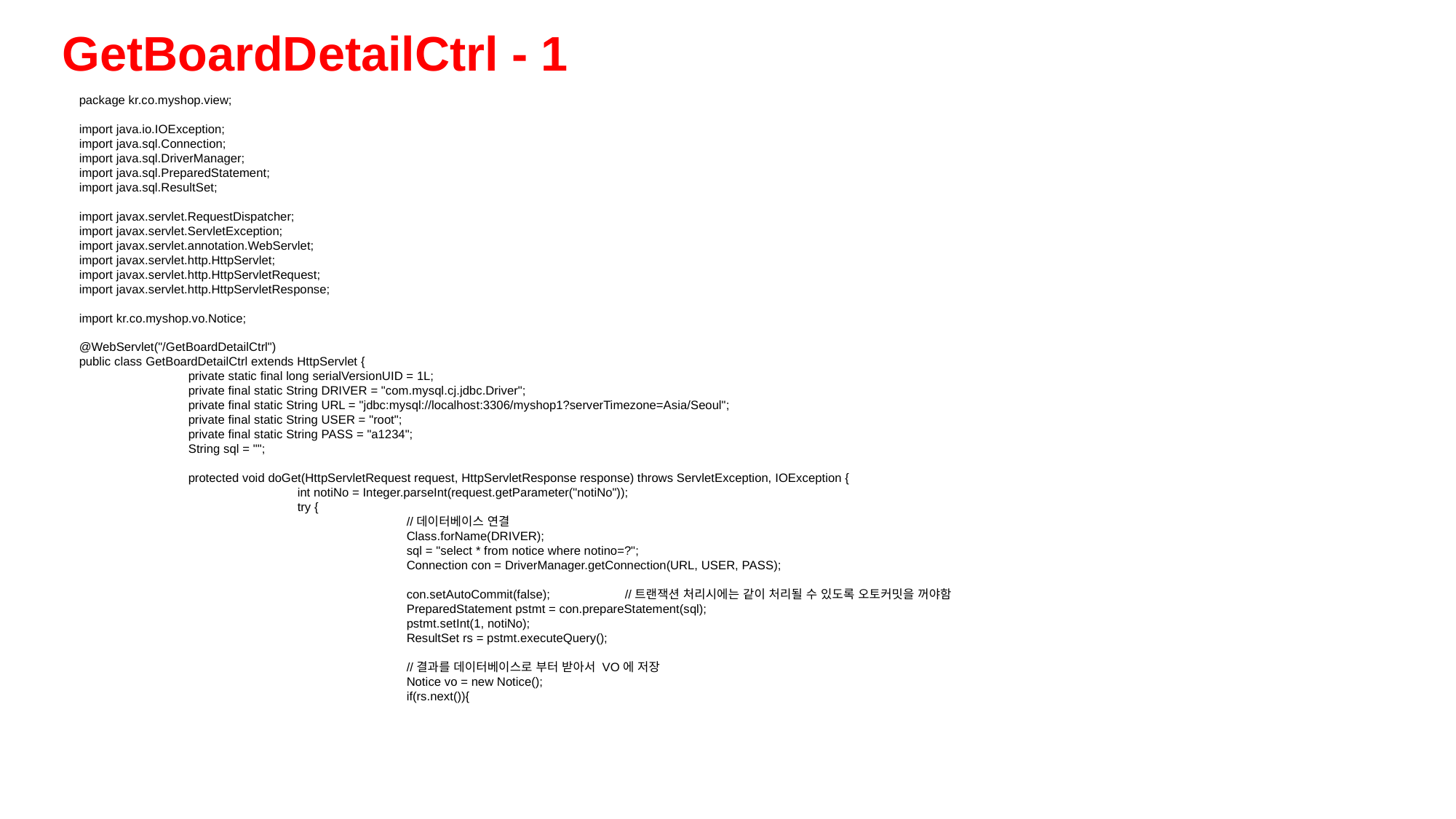

GetBoardDetailCtrl - 1
package kr.co.myshop.view;

import java.io.IOException;
import java.sql.Connection;
import java.sql.DriverManager;
import java.sql.PreparedStatement;
import java.sql.ResultSet;

import javax.servlet.RequestDispatcher;
import javax.servlet.ServletException;
import javax.servlet.annotation.WebServlet;
import javax.servlet.http.HttpServlet;
import javax.servlet.http.HttpServletRequest;
import javax.servlet.http.HttpServletResponse;

import kr.co.myshop.vo.Notice;

@WebServlet("/GetBoardDetailCtrl")
public class GetBoardDetailCtrl extends HttpServlet {
	private static final long serialVersionUID = 1L;
	private final static String DRIVER = "com.mysql.cj.jdbc.Driver";
	private final static String URL = "jdbc:mysql://localhost:3306/myshop1?serverTimezone=Asia/Seoul";
	private final static String USER = "root";
	private final static String PASS = "a1234";
	String sql = "";

	protected void doGet(HttpServletRequest request, HttpServletResponse response) throws ServletException, IOException {
		int notiNo = Integer.parseInt(request.getParameter("notiNo"));
		try {
			//데이터베이스 연결
			Class.forName(DRIVER);
			sql = "select * from notice where notino=?";
			Connection con = DriverManager.getConnection(URL, USER, PASS);

			con.setAutoCommit(false);	//트랜잭션 처리시에는 같이 처리될 수 있도록 오토커밋을 꺼야함
			PreparedStatement pstmt = con.prepareStatement(sql);
			pstmt.setInt(1, notiNo);
			ResultSet rs = pstmt.executeQuery();

			//결과를 데이터베이스로 부터 받아서 VO에 저장
			Notice vo = new Notice();
			if(rs.next()){